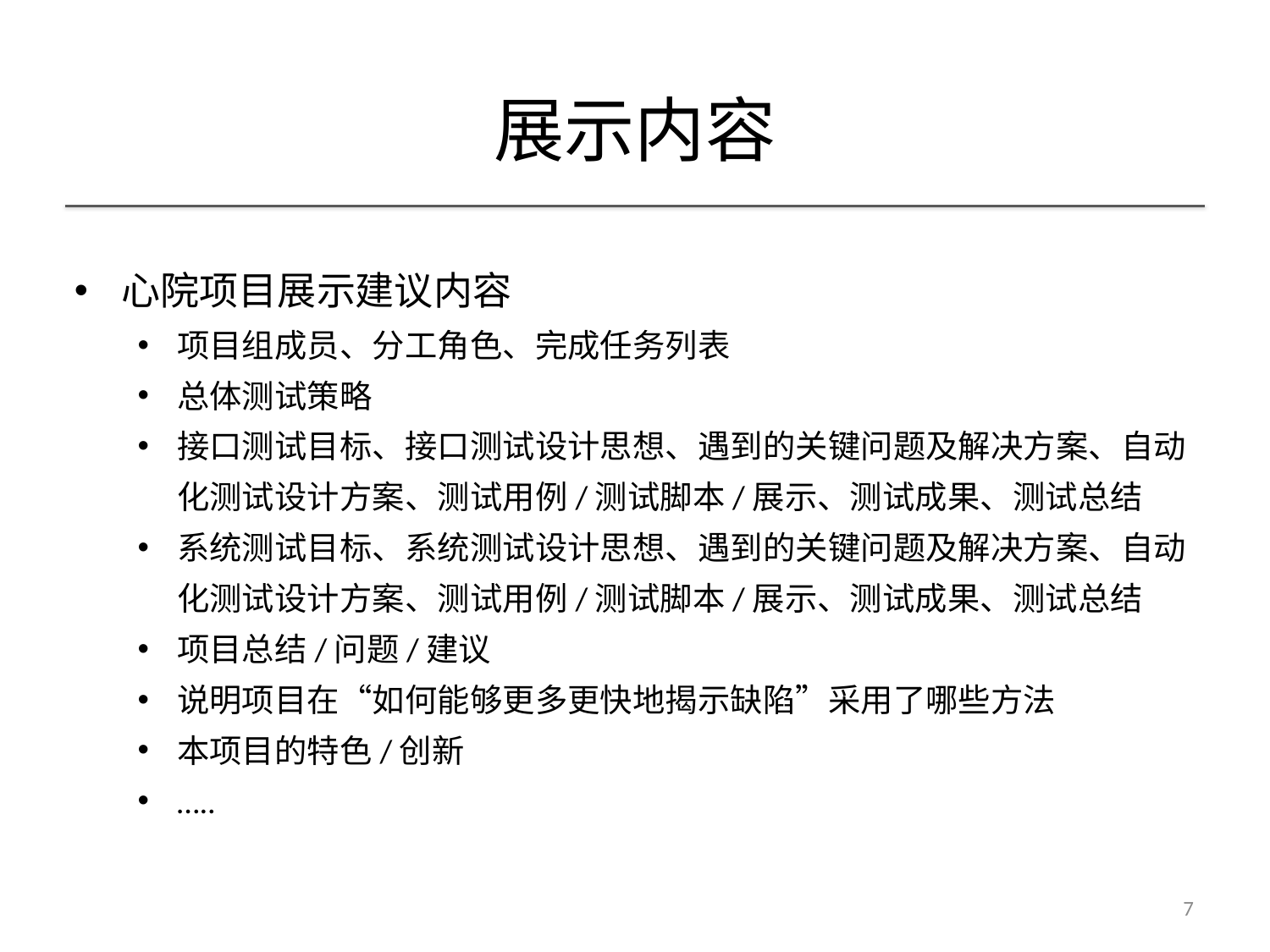

# 展示内容
心院项目展示建议内容
项目组成员、分工角色、完成任务列表
总体测试策略
接口测试目标、接口测试设计思想、遇到的关键问题及解决方案、自动化测试设计方案、测试用例/测试脚本/展示、测试成果、测试总结
系统测试目标、系统测试设计思想、遇到的关键问题及解决方案、自动化测试设计方案、测试用例/测试脚本/展示、测试成果、测试总结
项目总结/问题/建议
说明项目在“如何能够更多更快地揭示缺陷”采用了哪些方法
本项目的特色/创新
…..
7